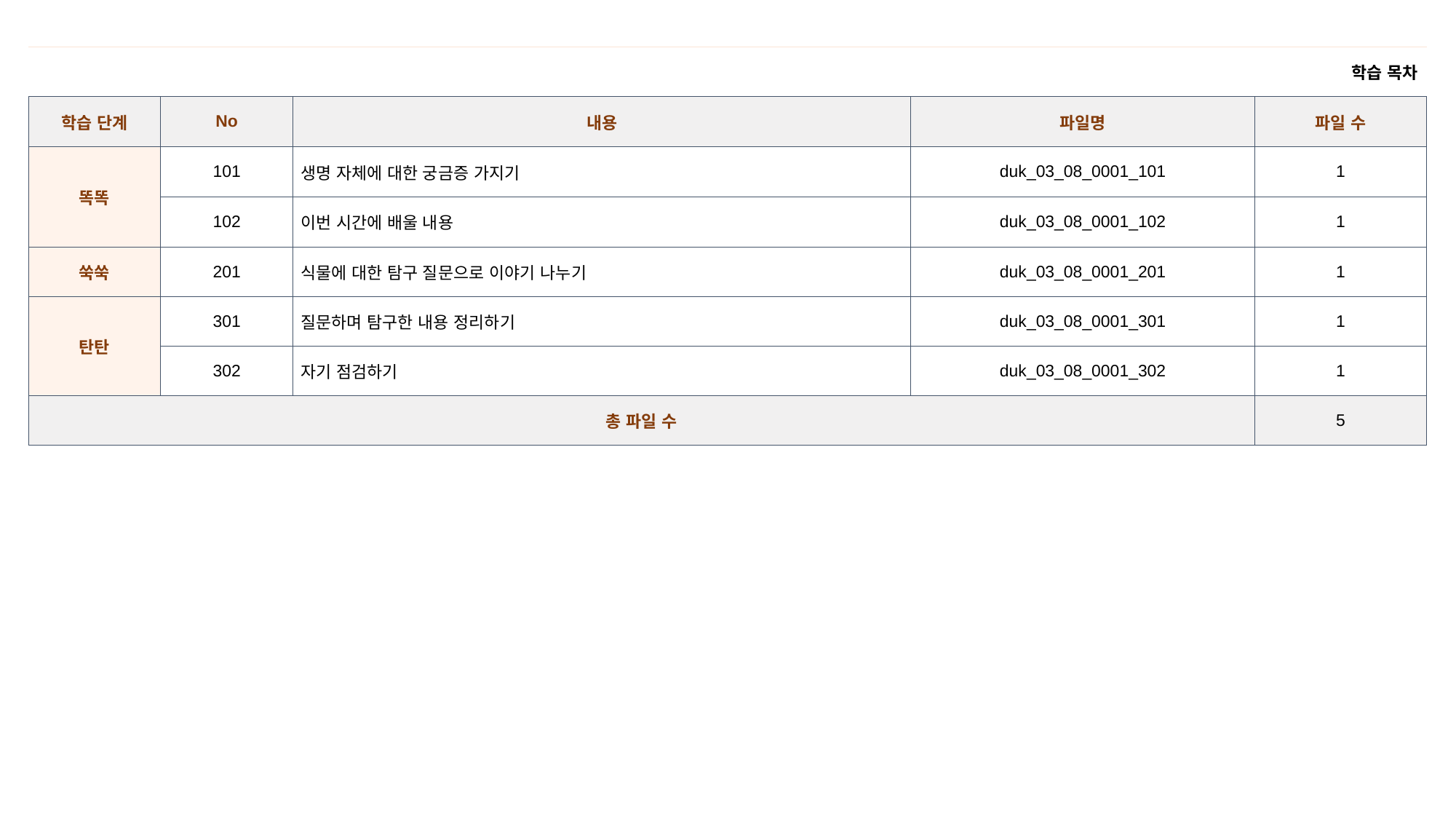

| 학습 목차 |  |  |  |  |
| --- | --- | --- | --- | --- |
| 학습 단계 | No | 내용 | 파일명 | 파일 수 |
| 똑똑 | 101 | 생명 자체에 대한 궁금증 가지기 | duk\_03\_08\_0001\_101 | 1 |
|  | 102 | 이번 시간에 배울 내용 | duk\_03\_08\_0001\_102 | 1 |
| 쑥쑥 | 201 | 식물에 대한 탐구 질문으로 이야기 나누기 | duk\_03\_08\_0001\_201 | 1 |
| 탄탄 | 301 | 질문하며 탐구한 내용 정리하기 | duk\_03\_08\_0001\_301 | 1 |
|  | 302 | 자기 점검하기 | duk\_03\_08\_0001\_302 | 1 |
| 총 파일 수 |  |  |  | 5 |